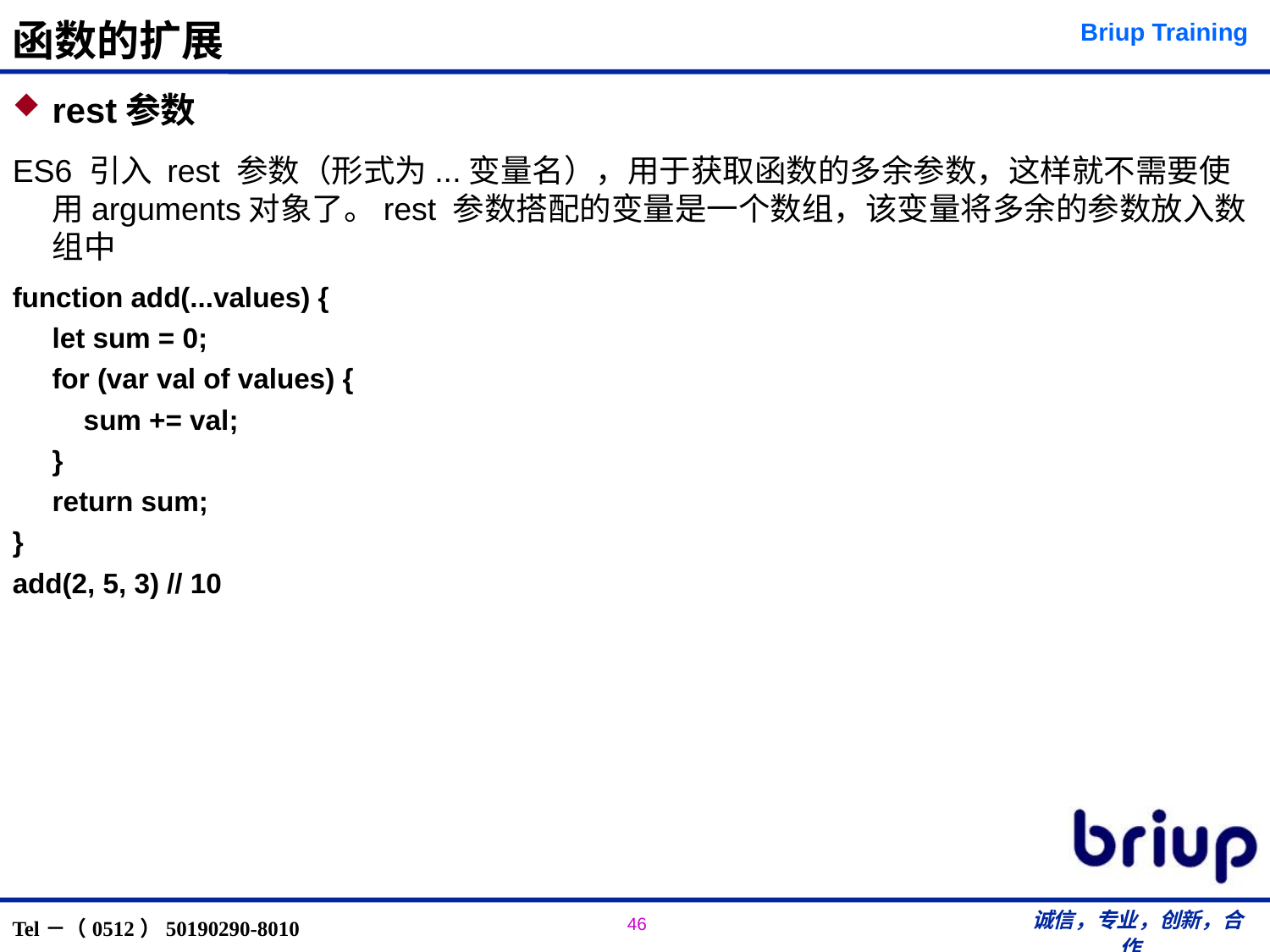

# 函数的扩展
rest参数
ES6 引入 rest 参数（形式为...变量名），用于获取函数的多余参数，这样就不需要使用arguments对象了。rest 参数搭配的变量是一个数组，该变量将多余的参数放入数组中
function add(...values) {
	let sum = 0;
	for (var val of values) {
	    sum += val;
	}
	return sum;
}
add(2, 5, 3) // 10